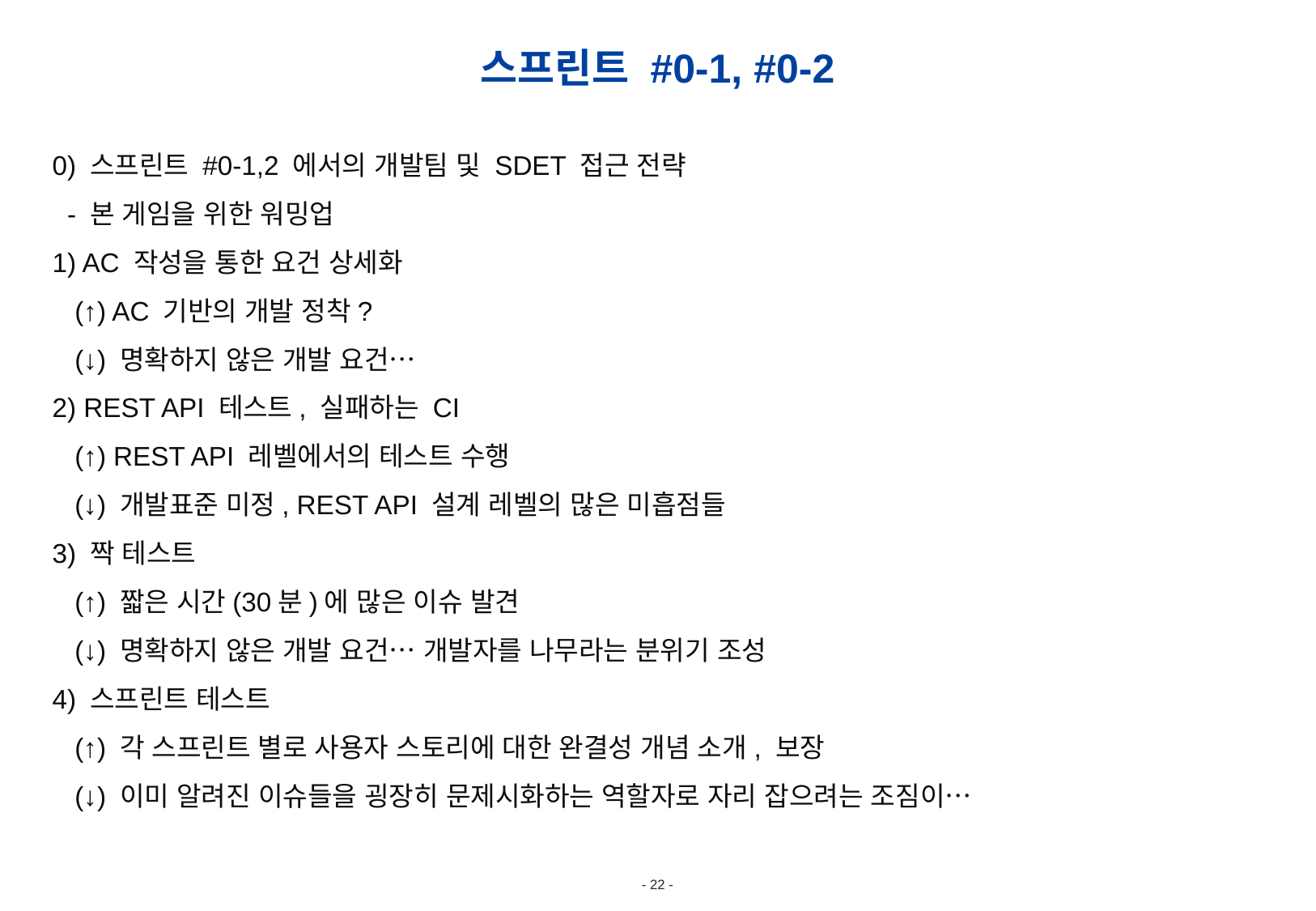

스프린트 #0-1, #0-2
  0) 스프린트 #0-1,2 에서의 개발팀 및 SDET 접근 전략
    - 본 게임을 위한 워밍업
  1) AC 작성을 통한 요건 상세화
     (↑) AC 기반의 개발 정착?
     (↓) 명확하지 않은 개발 요건…
  2) REST API 테스트, 실패하는 CI
     (↑) REST API 레벨에서의 테스트 수행
     (↓) 개발표준 미정, REST API 설계 레벨의 많은 미흡점들
  3) 짝 테스트
     (↑) 짧은 시간(30분)에 많은 이슈 발견
     (↓) 명확하지 않은 개발 요건… 개발자를 나무라는 분위기 조성
  4) 스프린트 테스트
     (↑) 각 스프린트 별로 사용자 스토리에 대한 완결성 개념 소개, 보장
     (↓) 이미 알려진 이슈들을 굉장히 문제시화하는 역할자로 자리 잡으려는 조짐이…